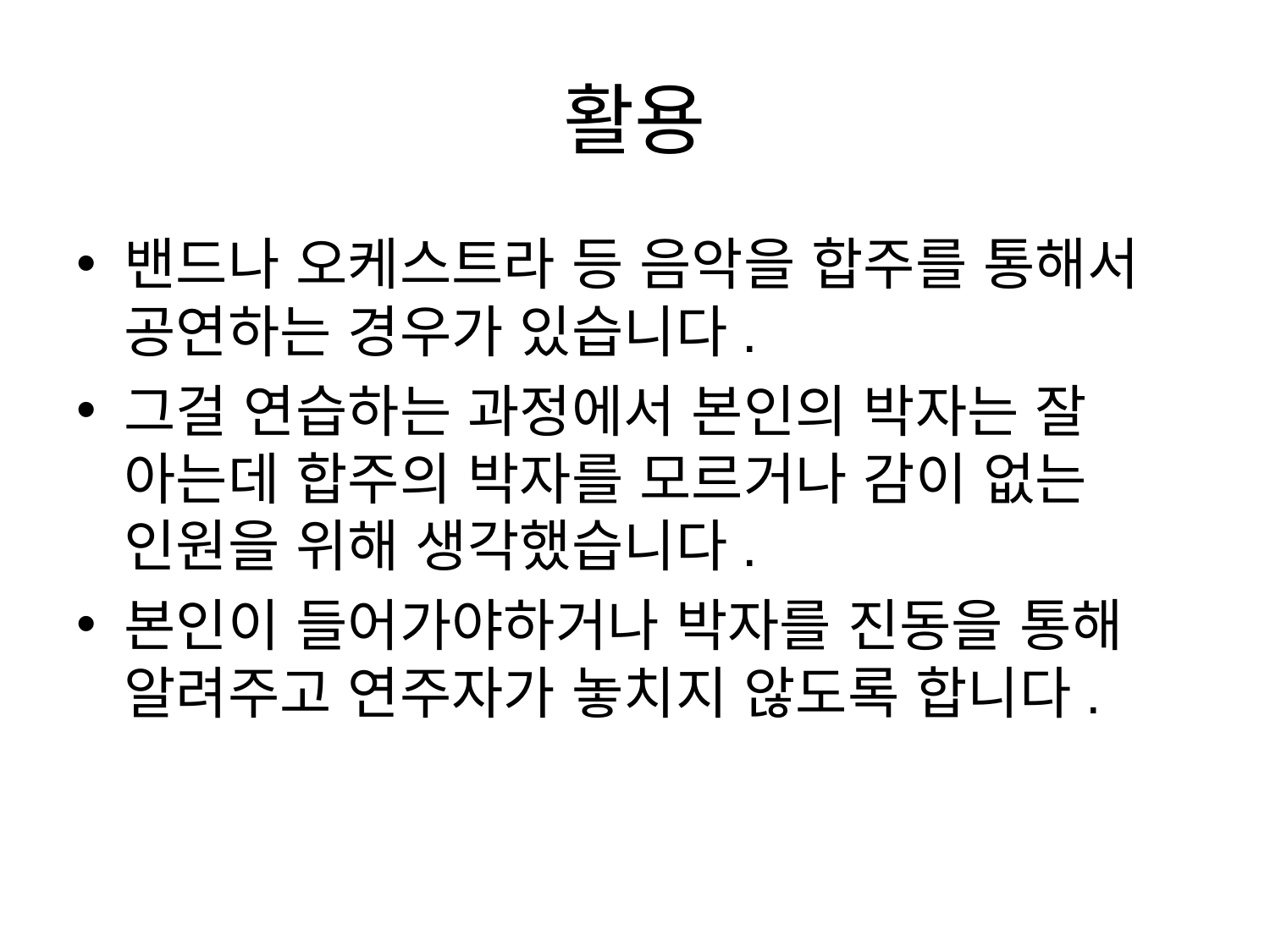

# 활용
밴드나 오케스트라 등 음악을 합주를 통해서 공연하는 경우가 있습니다.
그걸 연습하는 과정에서 본인의 박자는 잘 아는데 합주의 박자를 모르거나 감이 없는 인원을 위해 생각했습니다.
본인이 들어가야하거나 박자를 진동을 통해 알려주고 연주자가 놓치지 않도록 합니다.